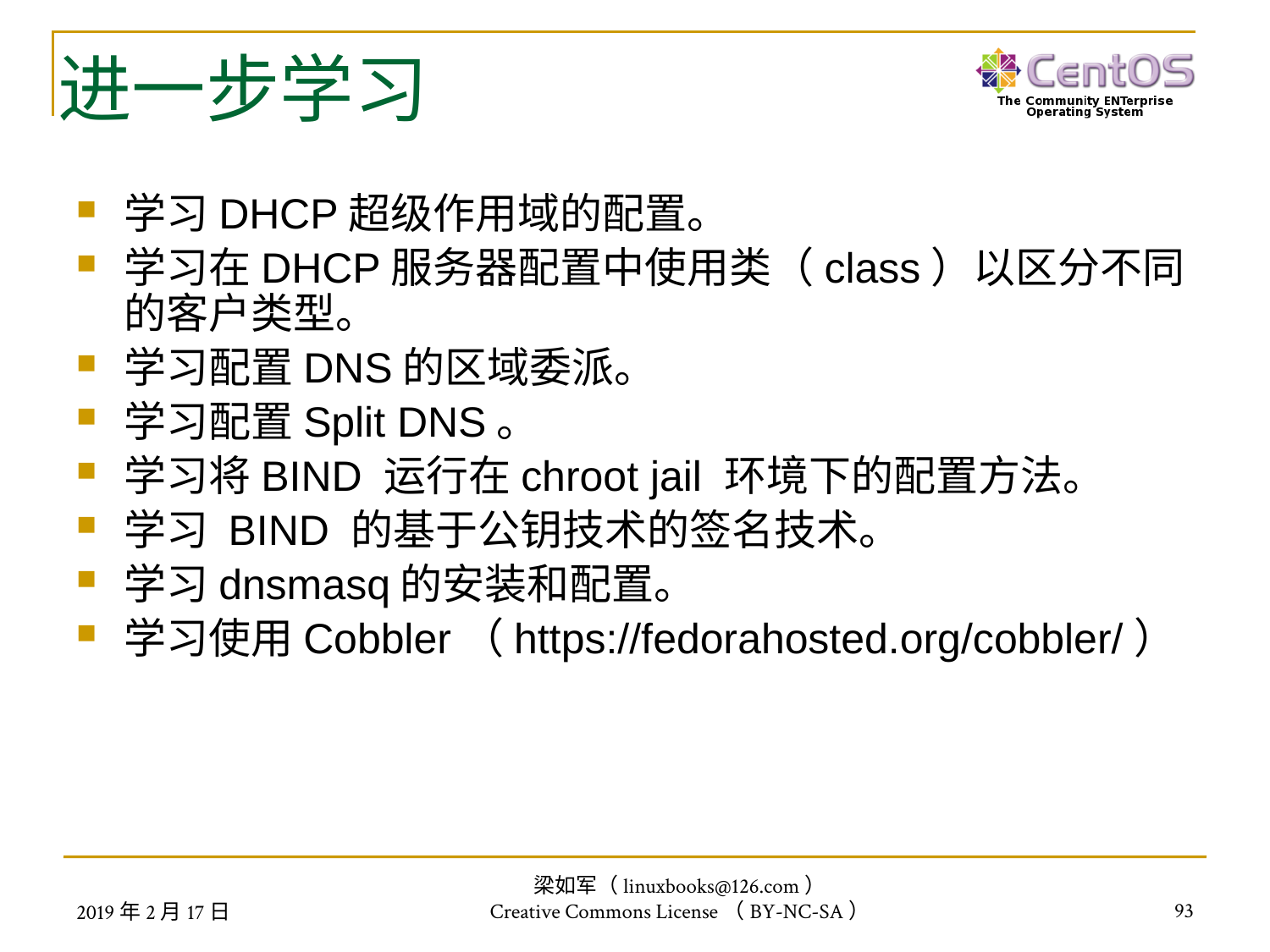

# 进一步学习
学习DHCP超级作用域的配置。
学习在DHCP服务器配置中使用类（class）以区分不同的客户类型。
学习配置DNS的区域委派。
学习配置Split DNS。
学习将BIND 运行在chroot jail 环境下的配置方法。
学习 BIND 的基于公钥技术的签名技术。
学习dnsmasq的安装和配置。
学习使用Cobbler（https://fedorahosted.org/cobbler/）

梁如军（linuxbooks@126.com）
Creative Commons License（BY-NC-SA）
2019年2月17日
93